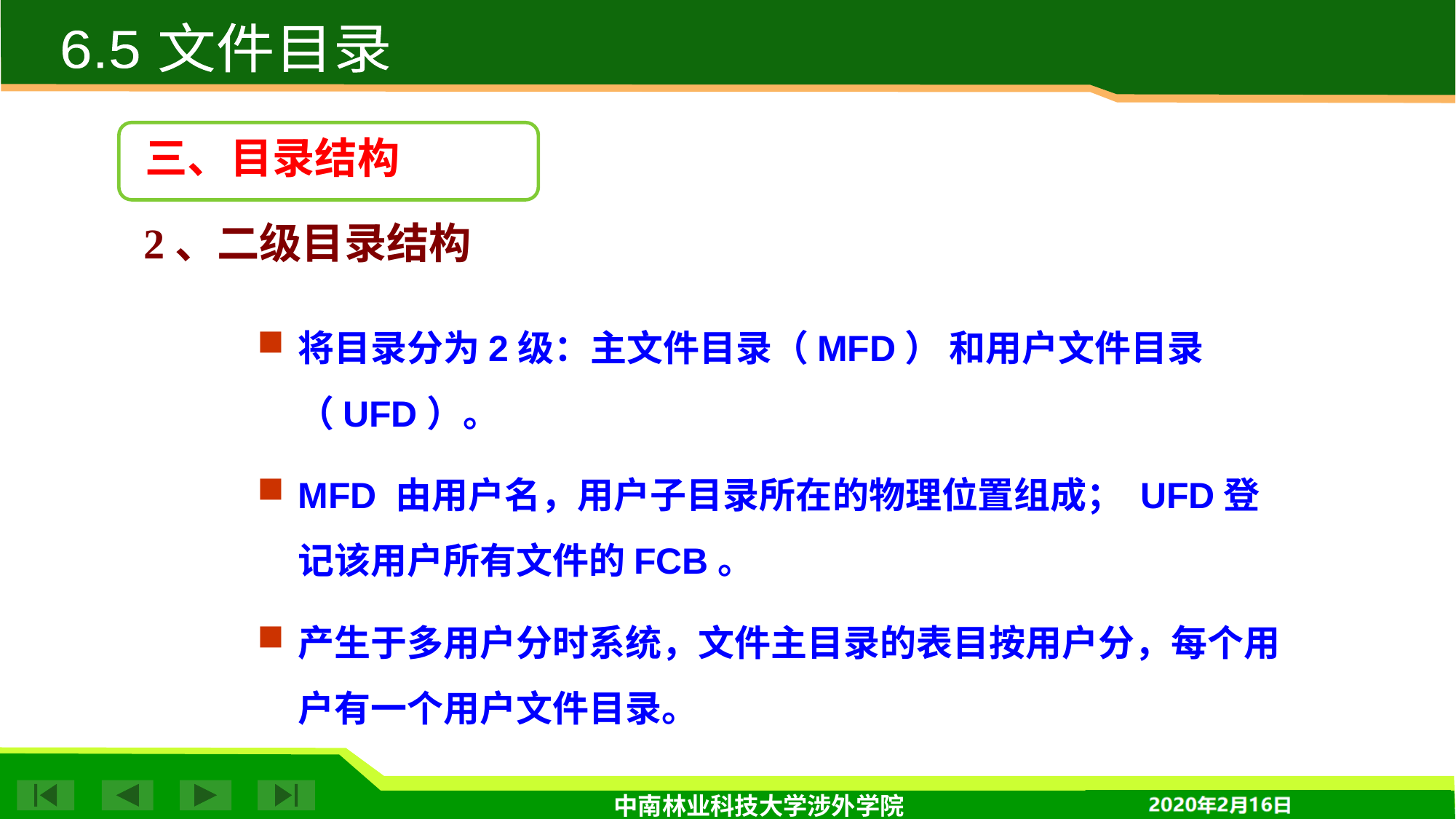

6.5 文件目录

三、目录结构
2、二级目录结构
将目录分为2级：主文件目录（MFD） 和用户文件目录（UFD）。
MFD 由用户名，用户子目录所在的物理位置组成； UFD登记该用户所有文件的FCB。
产生于多用户分时系统，文件主目录的表目按用户分，每个用户有一个用户文件目录。